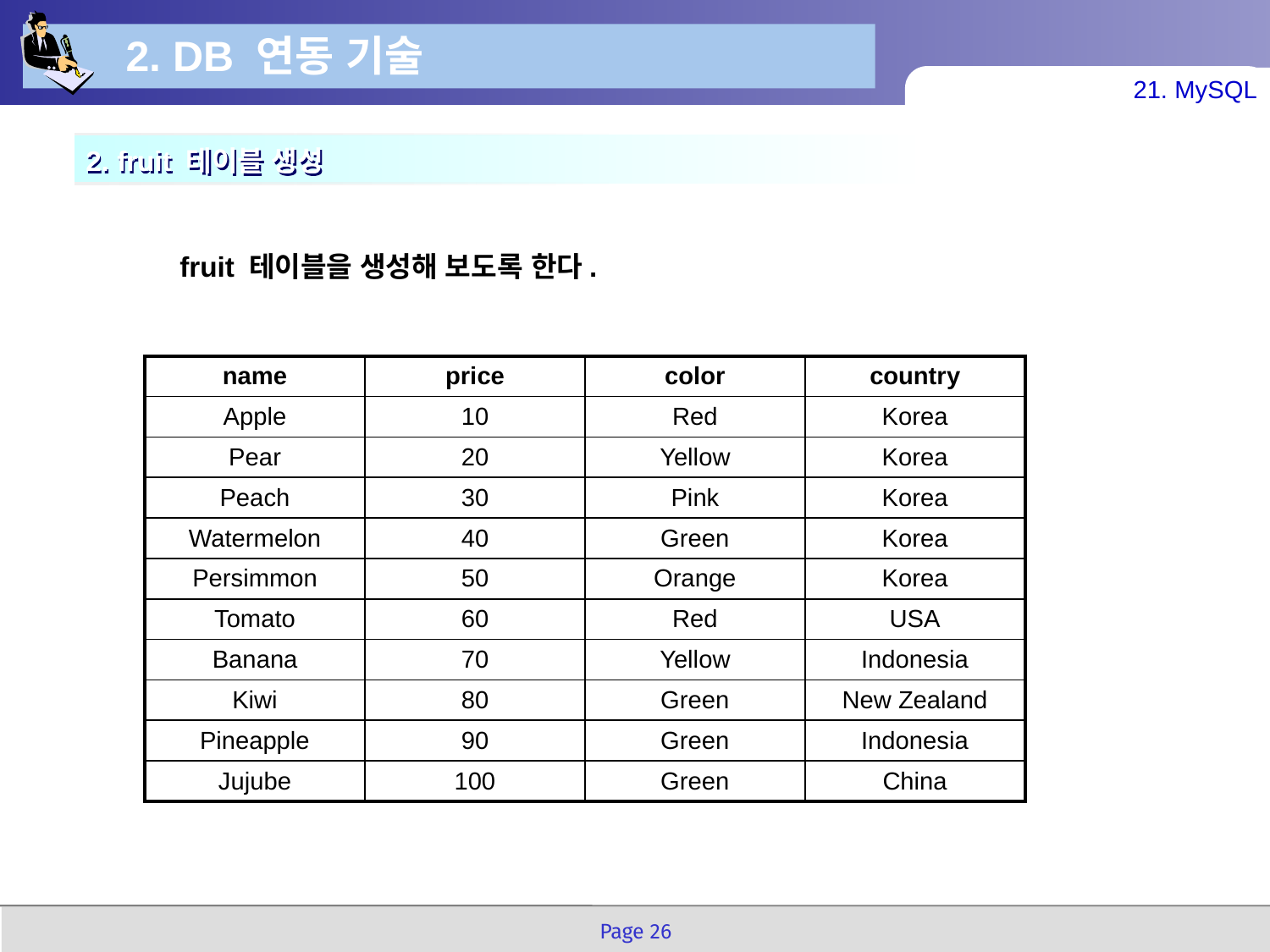

2. DB 연동 기술
21. MySQL

2. fruit 테이블 생성
fruit 테이블을 생성해 보도록 한다.
| name | price | color | country |
| --- | --- | --- | --- |
| Apple | 10 | Red | Korea |
| Pear | 20 | Yellow | Korea |
| Peach | 30 | Pink | Korea |
| Watermelon | 40 | Green | Korea |
| Persimmon | 50 | Orange | Korea |
| Tomato | 60 | Red | USA |
| Banana | 70 | Yellow | Indonesia |
| Kiwi | 80 | Green | New Zealand |
| Pineapple | 90 | Green | Indonesia |
| Jujube | 100 | Green | China |
Page 26